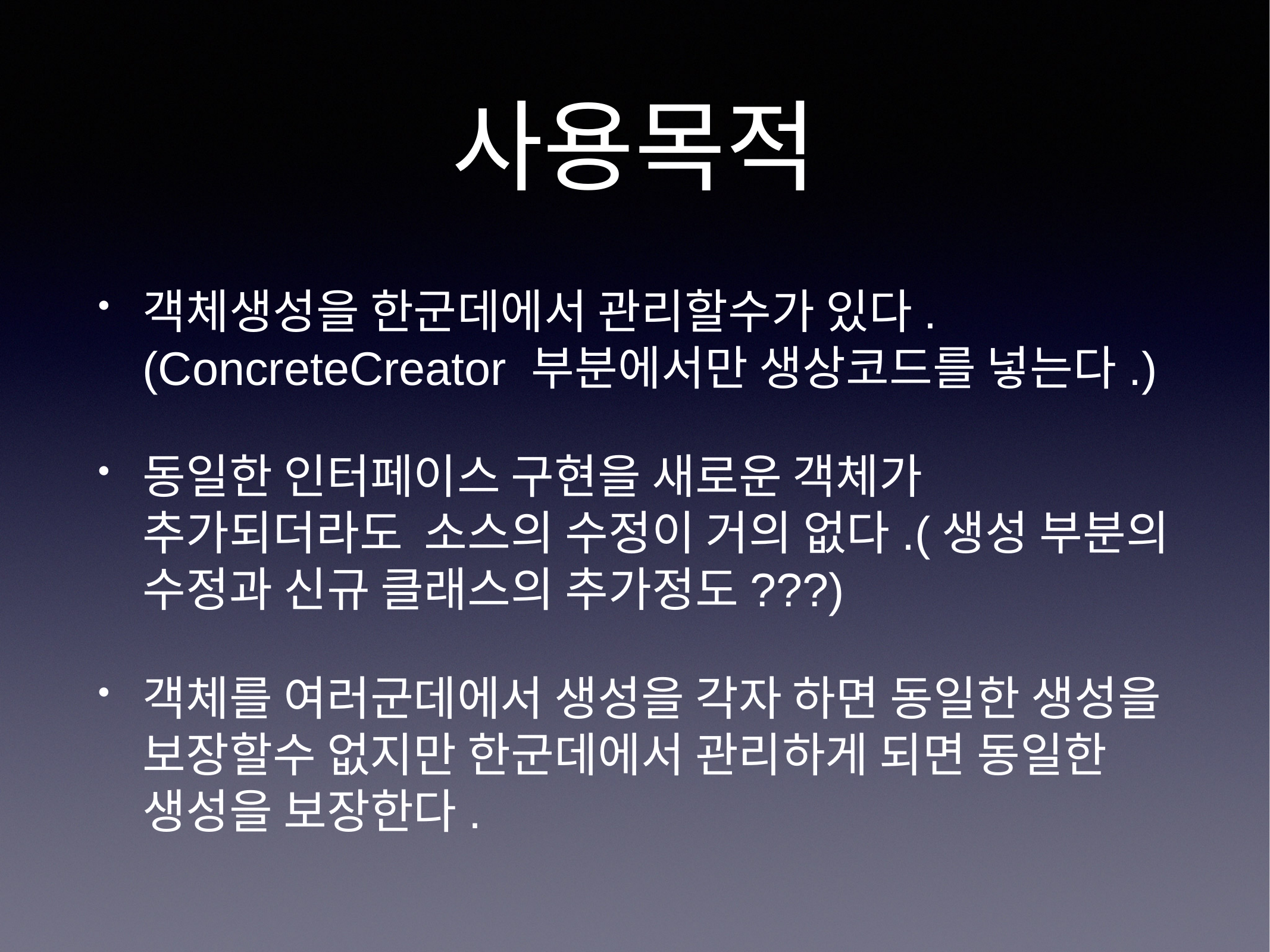

# 사용목적
객체생성을 한군데에서 관리할수가 있다.(ConcreteCreator 부분에서만 생상코드를 넣는다.)
동일한 인터페이스 구현을 새로운 객체가 추가되더라도  소스의 수정이 거의 없다.(생성 부분의 수정과 신규 클래스의 추가정도???)
객체를 여러군데에서 생성을 각자 하면 동일한 생성을 보장할수 없지만 한군데에서 관리하게 되면 동일한 생성을 보장한다.